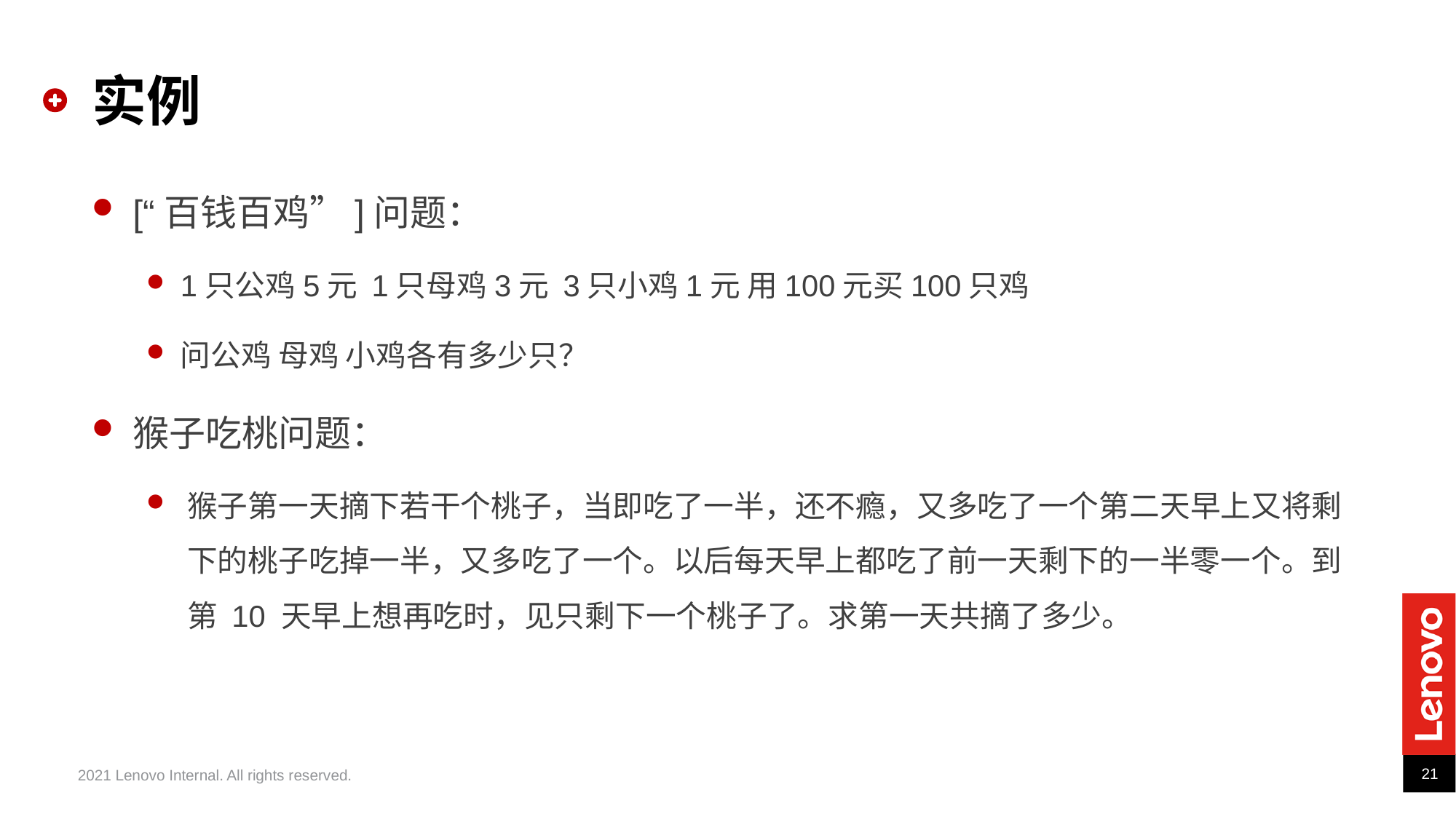

# 实例
[“百钱百鸡”]问题：
1只公鸡5元 1只母鸡3元 3只小鸡1元 用100元买100只鸡
问公鸡 母鸡 小鸡各有多少只？
猴子吃桃问题：
猴子第一天摘下若干个桃子，当即吃了一半，还不瘾，又多吃了一个第二天早上又将剩下的桃子吃掉一半，又多吃了一个。以后每天早上都吃了前一天剩下的一半零一个。到第 10 天早上想再吃时，见只剩下一个桃子了。求第一天共摘了多少。